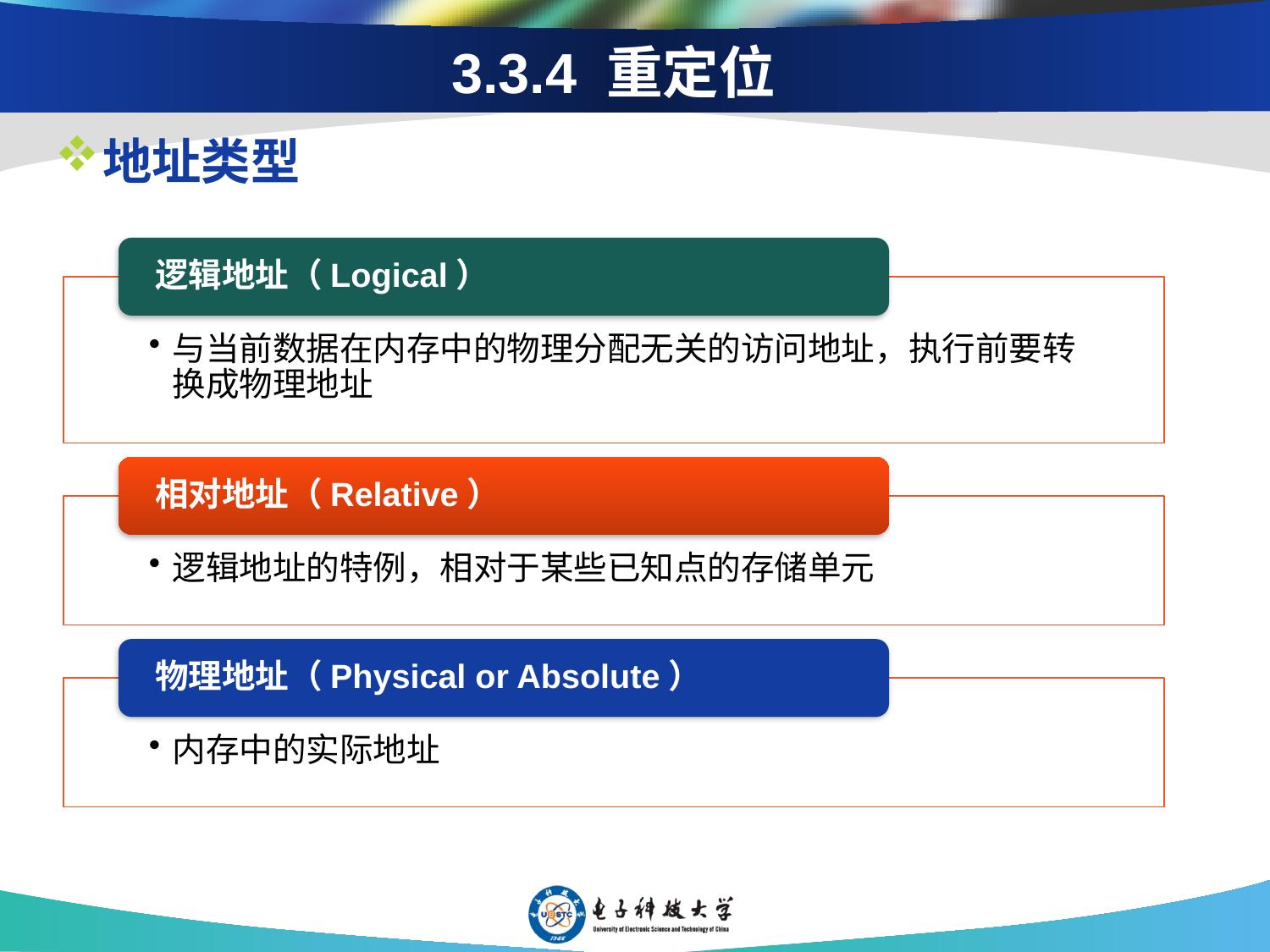

# 3.3.4 重定位
地址类型
与当前数据在内存中的物理分配无关的访问地址，执行前要转换成物理地址
逻辑地址（Logical）
逻辑地址的特例，相对于某些已知点的存储单元
相对地址（Relative）
内存中的实际地址
物理地址（Physical or Absolute）